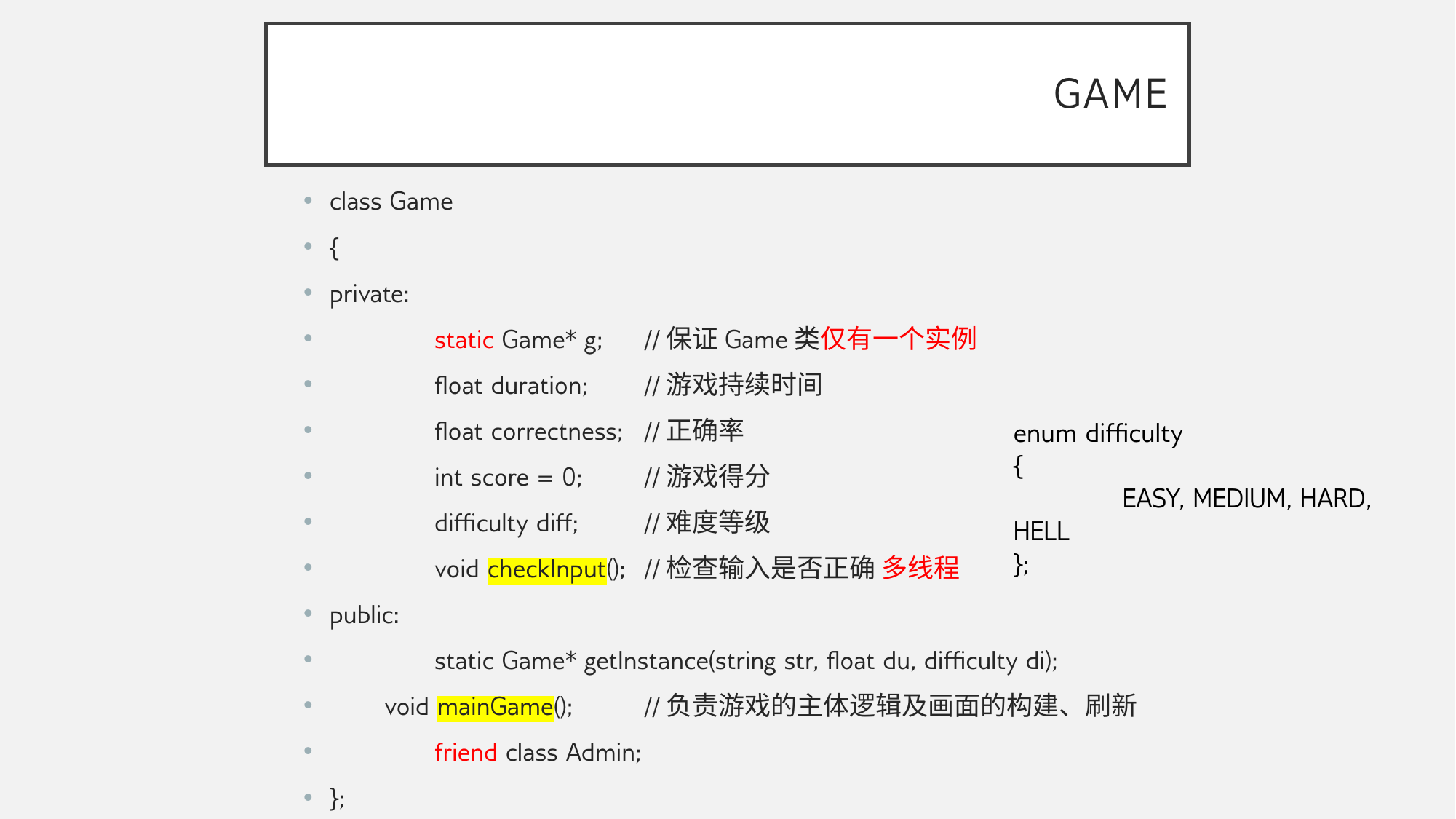

# Game
class Game
{
private:
	static Game* g;	//保证Game类仅有一个实例
	float duration; 	//游戏持续时间
	float correctness;	//正确率
	int score = 0;	//游戏得分
	difficulty diff;	//难度等级
	void checkInput();	//检查输入是否正确 多线程
public:
	static Game* getInstance(string str, float du, difficulty di);
       void mainGame();	//负责游戏的主体逻辑及画面的构建、刷新
	friend class Admin;
};
enum difficulty
{
	EASY, MEDIUM, HARD, HELL
};